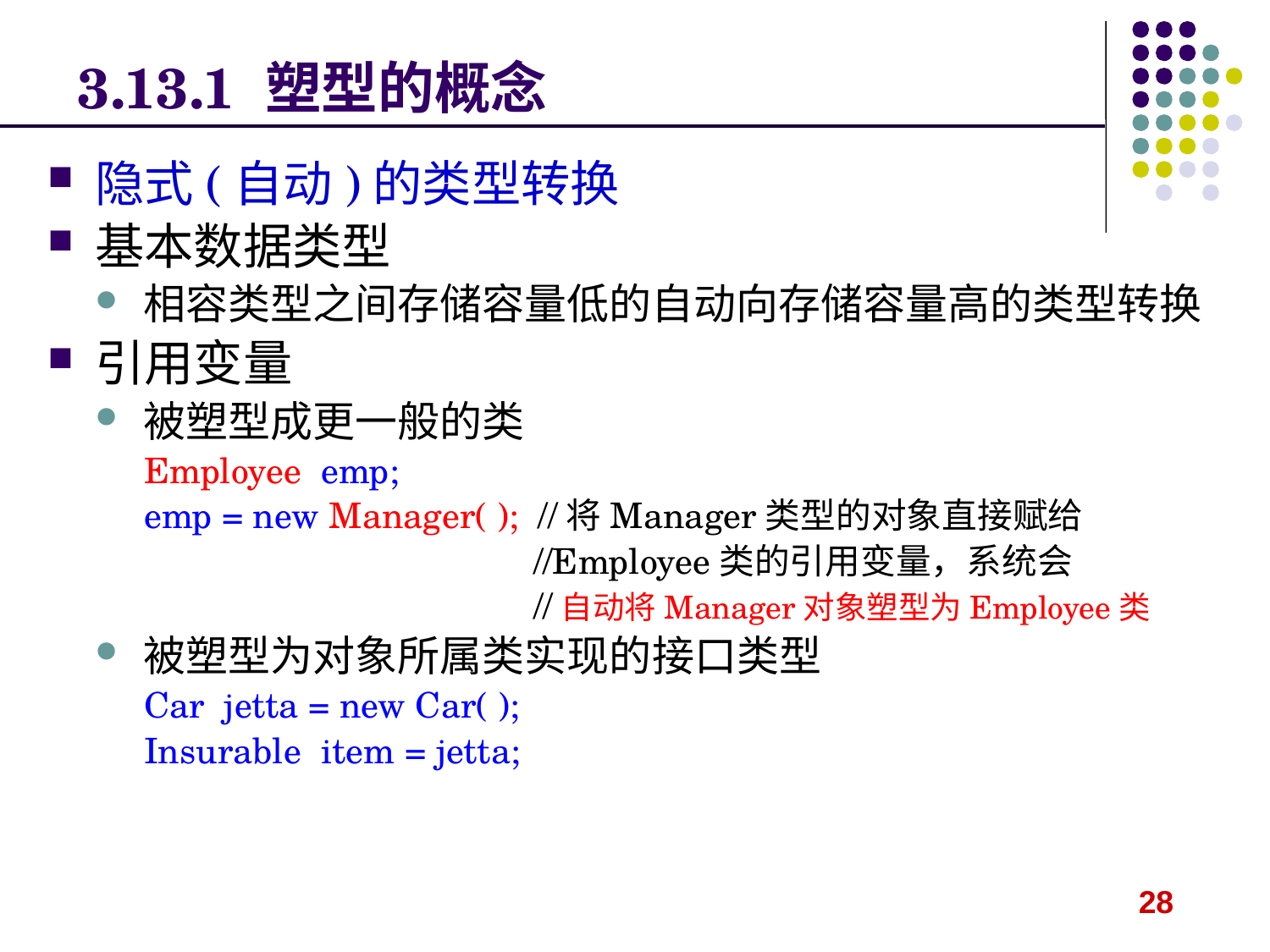

# 3.13.1 塑型的概念
隐式(自动)的类型转换
基本数据类型
相容类型之间存储容量低的自动向存储容量高的类型转换
引用变量
被塑型成更一般的类
Employee  emp;
emp = new Manager( );  //将Manager类型的对象直接赋给
                                        //Employee类的引用变量，系统会
                                        //自动将Manager对象塑型为Employee类
被塑型为对象所属类实现的接口类型
Car  jetta = new Car( );
Insurable  item = jetta;